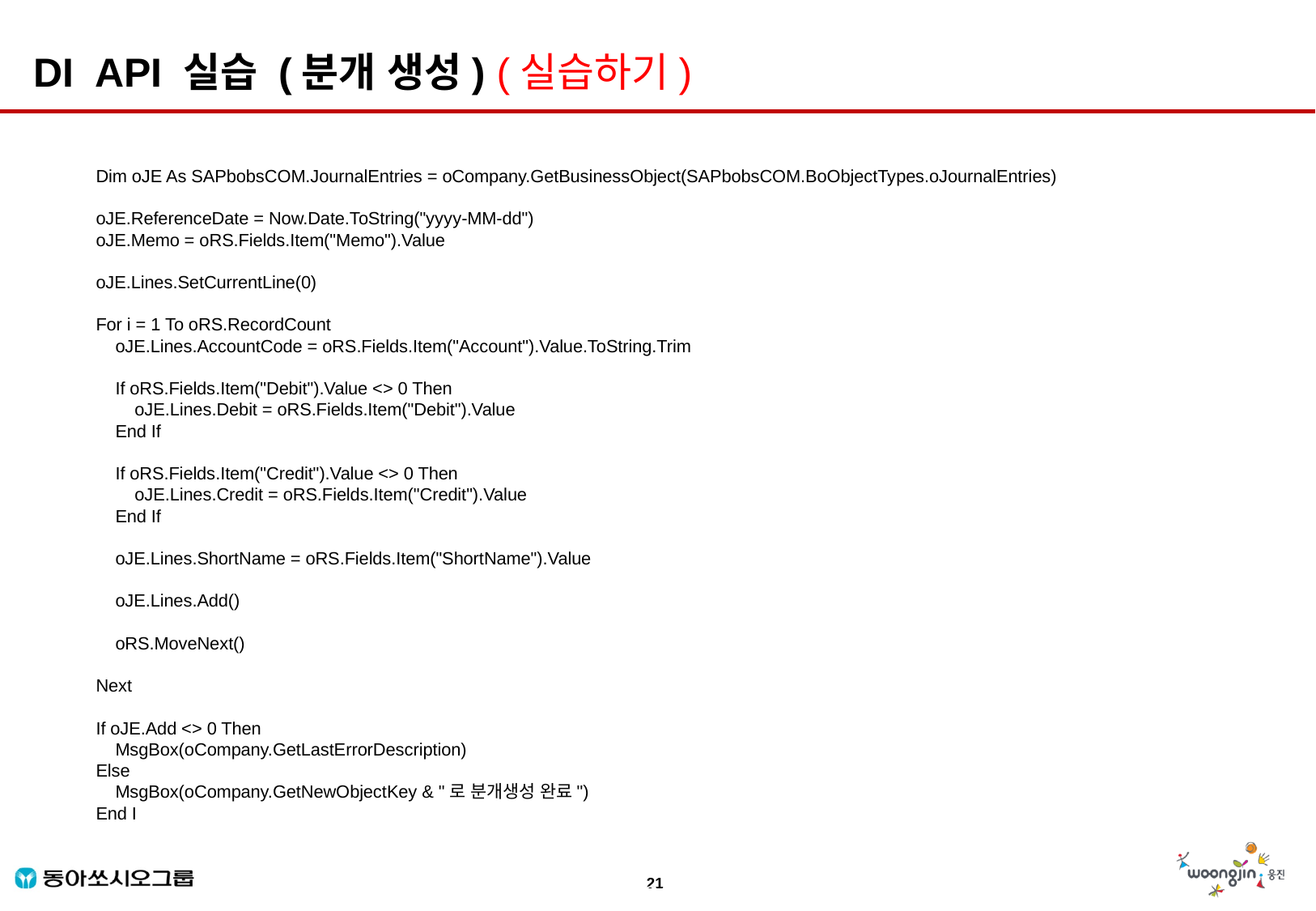

DI  API 실습 (분개 생성) (실습하기)
Dim oJE As SAPbobsCOM.JournalEntries = oCompany.GetBusinessObject(SAPbobsCOM.BoObjectTypes.oJournalEntries)

oJE.ReferenceDate = Now.Date.ToString("yyyy-MM-dd")
oJE.Memo = oRS.Fields.Item("Memo").Value

oJE.Lines.SetCurrentLine(0)

For i = 1 To oRS.RecordCount
    oJE.Lines.AccountCode = oRS.Fields.Item("Account").Value.ToString.Trim

    If oRS.Fields.Item("Debit").Value <> 0 Then
        oJE.Lines.Debit = oRS.Fields.Item("Debit").Value
    End If

    If oRS.Fields.Item("Credit").Value <> 0 Then
        oJE.Lines.Credit = oRS.Fields.Item("Credit").Value
    End If

    oJE.Lines.ShortName = oRS.Fields.Item("ShortName").Value

    oJE.Lines.Add()

    oRS.MoveNext()

Next

If oJE.Add <> 0 Then
    MsgBox(oCompany.GetLastErrorDescription)
Else
    MsgBox(oCompany.GetNewObjectKey & "로 분개생성 완료")
End I